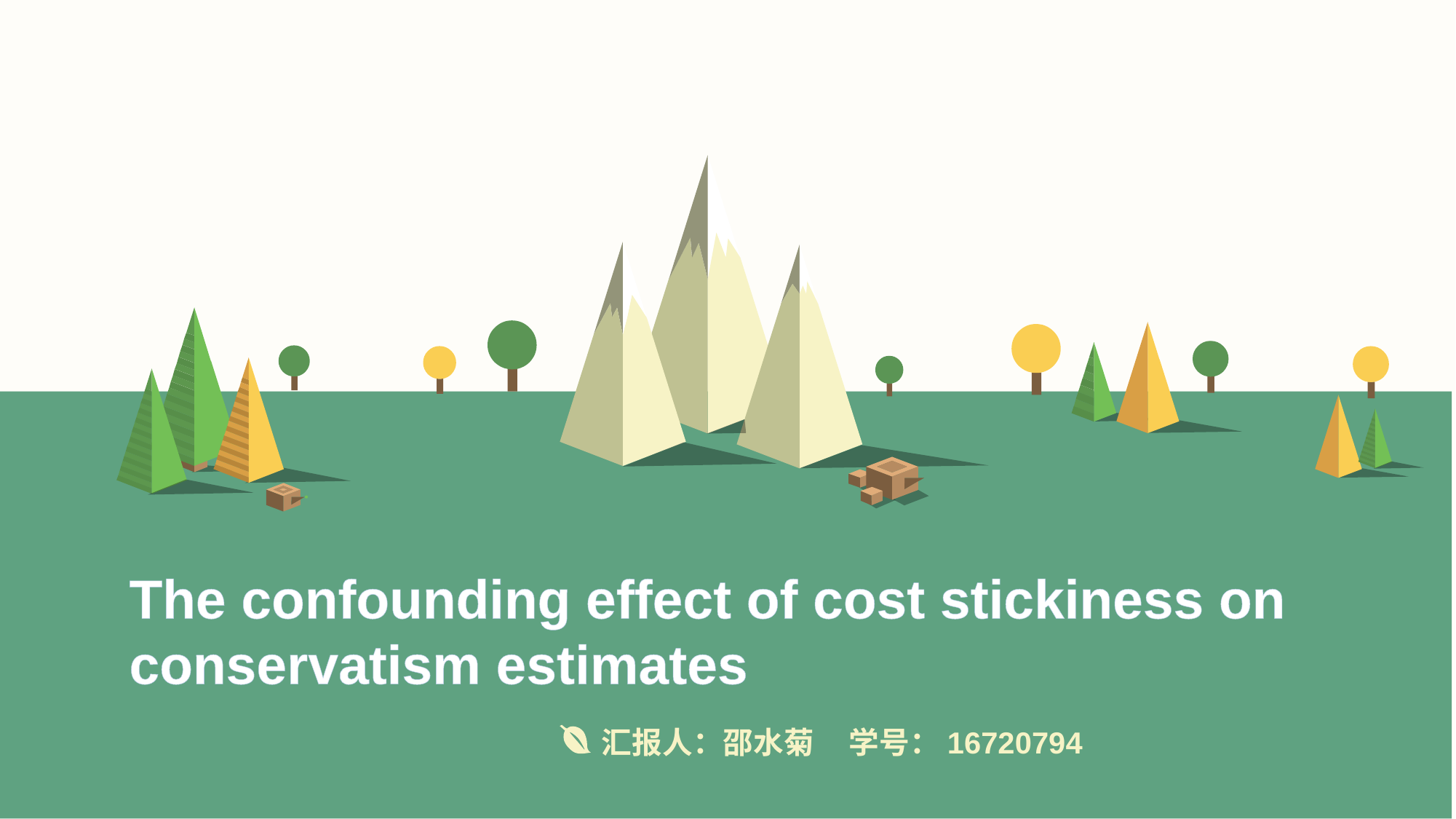

The confounding effect of cost stickiness on conservatism estimates
汇报人：邵水菊     学号：16720794